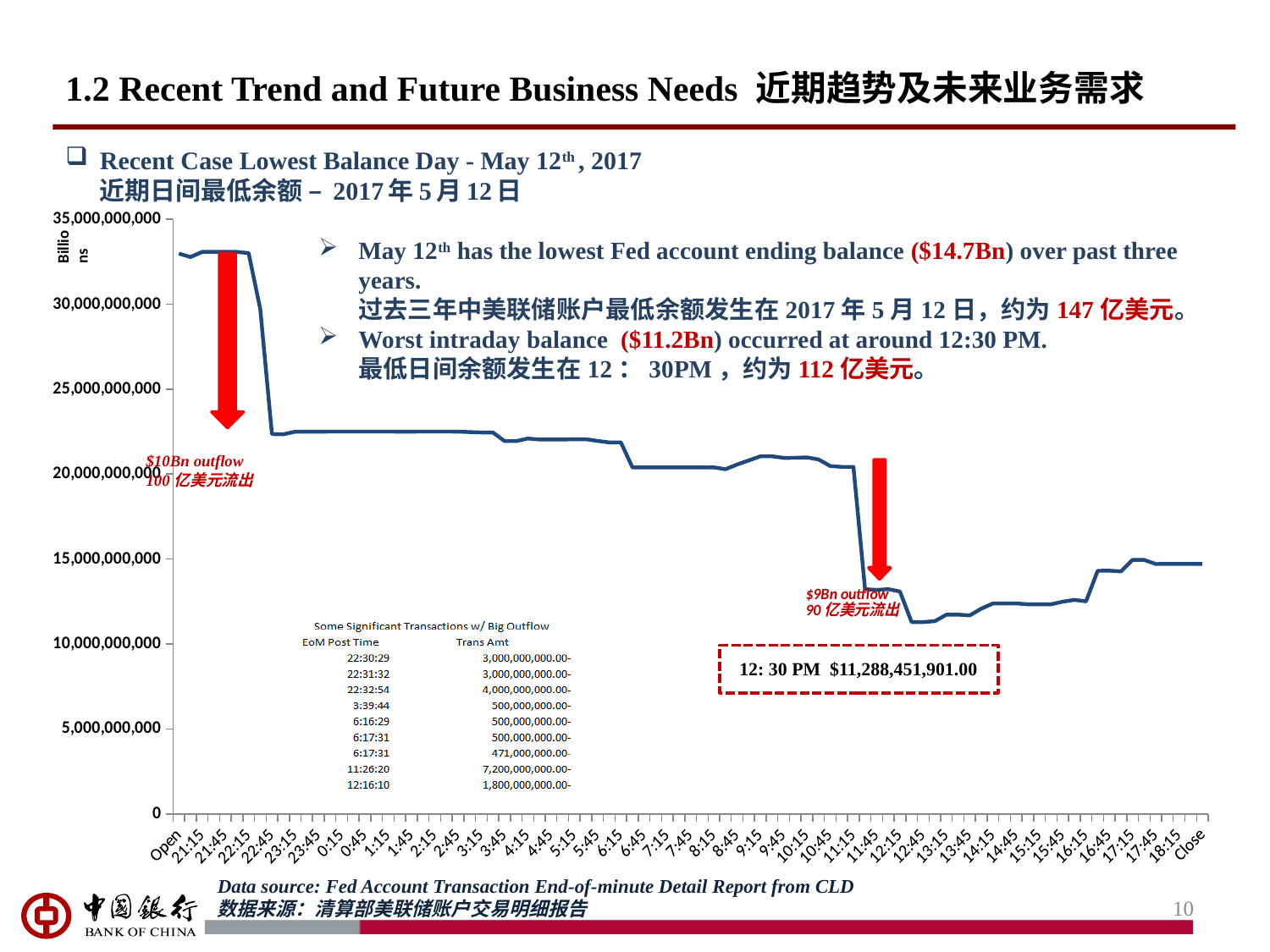

1.2 Recent Trend and Future Business Needs 近期趋势及未来业务需求
Recent Case Lowest Balance Day - May 12th , 2017
近期日间最低余额 – 2017年5月12日

### Chart

| Category |  |
|---|---|
| Open | 32977361318.0 |
| 21:00 | 32776396506.0 |
| 21:15 | 33077608983.0 |
| 21:30 | 33077548465.0 |
| 21:45 | 33077398603.0 |
| 22:00 | 33077056680.0 |
| 22:15 | 33006670942.0 |
| 22:30 | 29701009638.0 |
| 22:45 | 22350546320.0 |
| 23:00 | 22344079405.0 |
| 23:15 | 22493843524.0 |
| 23:30 | 22495911277.0 |
| 23:45 | 22495238653.0 |
| 0:00 | 22500005997.0 |
| 0:15 | 22500020009.0 |
| 0:30 | 22499640825.0 |
| 0:45 | 22499550483.0 |
| 1:00 | 22499250504.0 |
| 1:15 | 22499198428.0 |
| 1:30 | 22499113846.0 |
| 1:45 | 22498749859.0 |
| 2:00 | 22501326506.0 |
| 2:15 | 22500577547.0 |
| 2:30 | 22499469407.0 |
| 2:45 | 22499153562.0 |
| 3:00 | 22471299192.0 |
| 3:15 | 22447040498.0 |
| 3:30 | 22446418612.0 |
| 3:45 | 21945286714.0 |
| 4:00 | 21942039022.0 |
| 4:15 | 22093899094.0 |
| 4:30 | 22035666353.0 |
| 4:45 | 22033325619.0 |
| 5:00 | 22032675792.0 |
| 5:15 | 22053171575.0 |
| 5:30 | 22052415623.0 |
| 5:45 | 21952344267.0 |
| 6:00 | 21865412836.0 |
| 6:15 | 21866262615.0 |
| 6:30 | 20394473018.0 |
| 6:45 | 20394447599.0 |
| 7:00 | 20394448363.0 |
| 7:15 | 20394491164.0 |
| 7:30 | 20394522860.0 |
| 7:45 | 20394873102.0 |
| 8:00 | 20395360214.0 |
| 8:15 | 20396154810.0 |
| 8:30 | 20285123933.0 |
| 8:45 | 20564958201.0 |
| 9:00 | 20804065422.0 |
| 9:15 | 21045238047.0 |
| 9:30 | 21045335832.0 |
| 9:45 | 20954547431.0 |
| 10:00 | 20955157998.0 |
| 10:15 | 20978316328.0 |
| 10:30 | 20859756689.0 |
| 10:45 | 20476618551.0 |
| 11:00 | 20422094136.0 |
| 11:15 | 20423113682.0 |
| 11:30 | 13223813159.0 |
| 11:45 | 13179791606.0 |
| 12:00 | 13226517611.0 |
| 12:15 | 13086405467.0 |
| 12:30 | 11288939229.0 |
| 12:45 | 11289587377.0 |
| 13:00 | 11341213947.0 |
| 13:15 | 11725980229.0 |
| 13:30 | 11726096804.0 |
| 13:45 | 11678280428.0 |
| 14:00 | 12080296228.0 |
| 14:15 | 12382086198.0 |
| 14:30 | 12382787405.0 |
| 14:45 | 12384111480.0 |
| 15:00 | 12332266537.0 |
| 15:15 | 12334027328.0 |
| 15:30 | 12335011989.0 |
| 15:45 | 12486305772.0 |
| 16:00 | 12593250113.0 |
| 16:15 | 12507607215.0 |
| 16:30 | 14308608058.0 |
| 16:45 | 14315762065.0 |
| 17:00 | 14270999519.0 |
| 17:15 | 14950204112.0 |
| 17:30 | 14945445853.0 |
| 17:45 | 14704761404.0 |
| 18:00 | 14710525653.0 |
| 18:15 | 14708280190.0 |
| 18:30 | 14708154232.0 |
| Close | 14708154023.0 |
Billions
May 12th has the lowest Fed account ending balance ($14.7Bn) over past three years.
过去三年中美联储账户最低余额发生在2017年5月12日，约为147亿美元。
Worst intraday balance  ($11.2Bn) occurred at around 12:30 PM.
最低日间余额发生在12：30PM，约为112亿美元。

$10Bn outflow
100亿美元流出

12: 30 PM  $11,288,451,901.00
Data source: Fed Account Transaction End-of-minute Detail Report from CLD
数据来源：清算部美联储账户交易明细报告
10